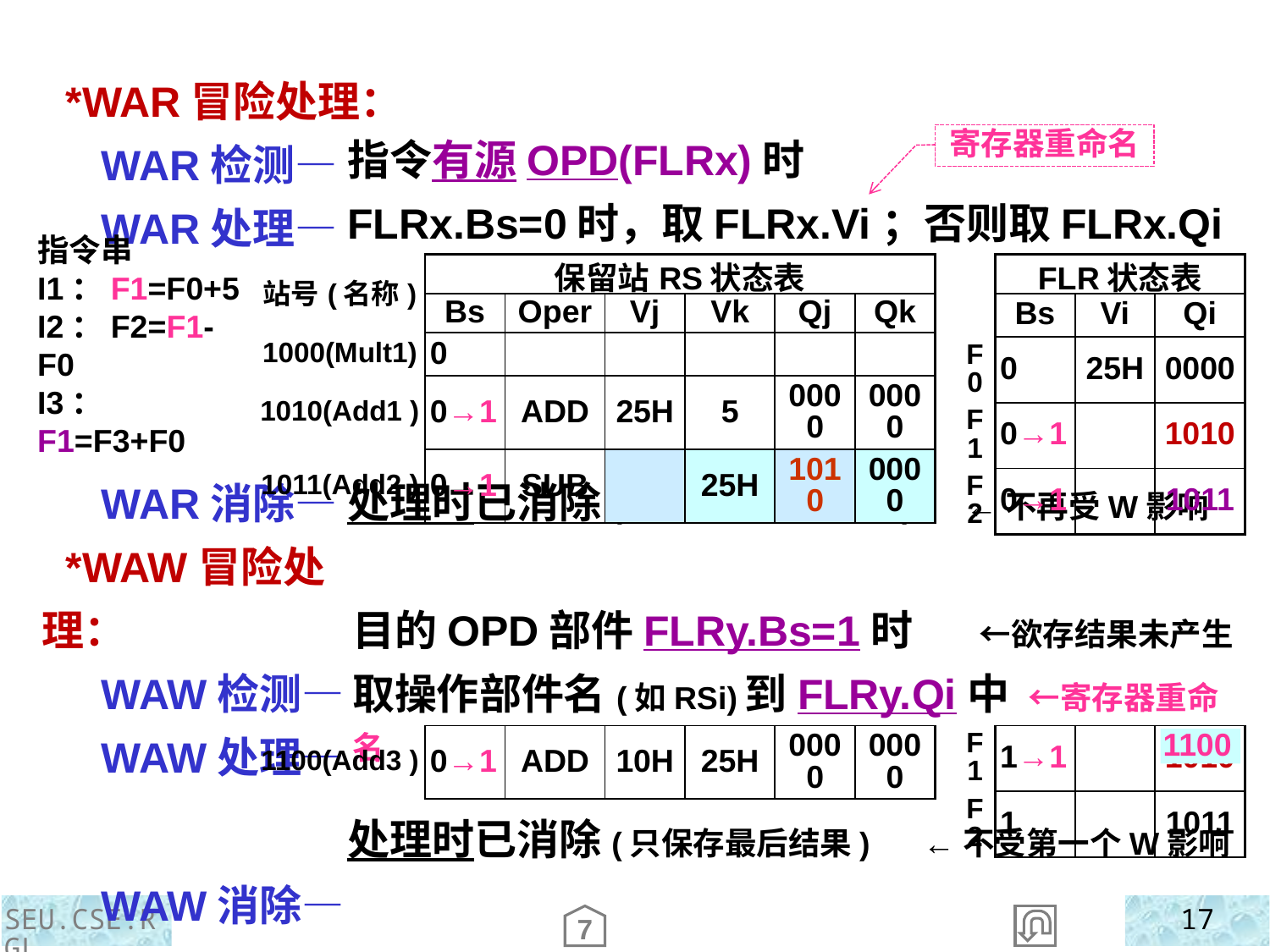

*WAR冒险处理：
     WAR检测—
     WAR处理—

     WAR消除—
指令有源OPD(FLRx)时
FLRx.Bs=0时，取FLRx.Vi；否则取FLRx.Qi
寄存器重命名
| 站号(名称) | 保留站RS状态表 |  |  |  |  |  |
| --- | --- | --- | --- | --- | --- | --- |
|  | Bs | Oper | Vj | Vk | Qj | Qk |
| 1000(Mult1) | 0 |  |  |  |  |  |
| 1010(Add1 ) | 0→1 | ADD | 25H | 5 | 0000 | 0000 |
| 1011(Add2 ) | 0→1 | SUB |  | 25H | 1010 | 0000 |
|  | FLR状态表 |  |  |
| --- | --- | --- | --- |
|  | Bs | Vi | Qi |
| F0 | 0 | 25H | 0000 |
| F1 | 0→1 |  | 1010 |
| F2 | 0→1 |  | 1011 |
指令串
I1：F1=F0+5
I2：F2=F1-F0
I3：F1=F3+F0
处理时已消除(取数据或转为RAW)      ←不再受W影响
  *WAW冒险处理：
     WAW检测—
     WAW处理—

     WAW消除—
目的OPD部件FLRy.Bs=1时       ←欲存结果未产生
取操作部件名(如RSi)到FLRy.Qi中  ←寄存器重命名
| 1100(Add3 ) | 0→1 | ADD | 10H | 25H | 0000 | 0000 |
| --- | --- | --- | --- | --- | --- | --- |
| F1 | 1→1 |  | 1010 |
| --- | --- | --- | --- |
| F2 | 1 |  | 1011 |
1100
处理时已消除(只保存最后结果)      ←不受第一个W影响
SEU.CSE.RGL
17

7